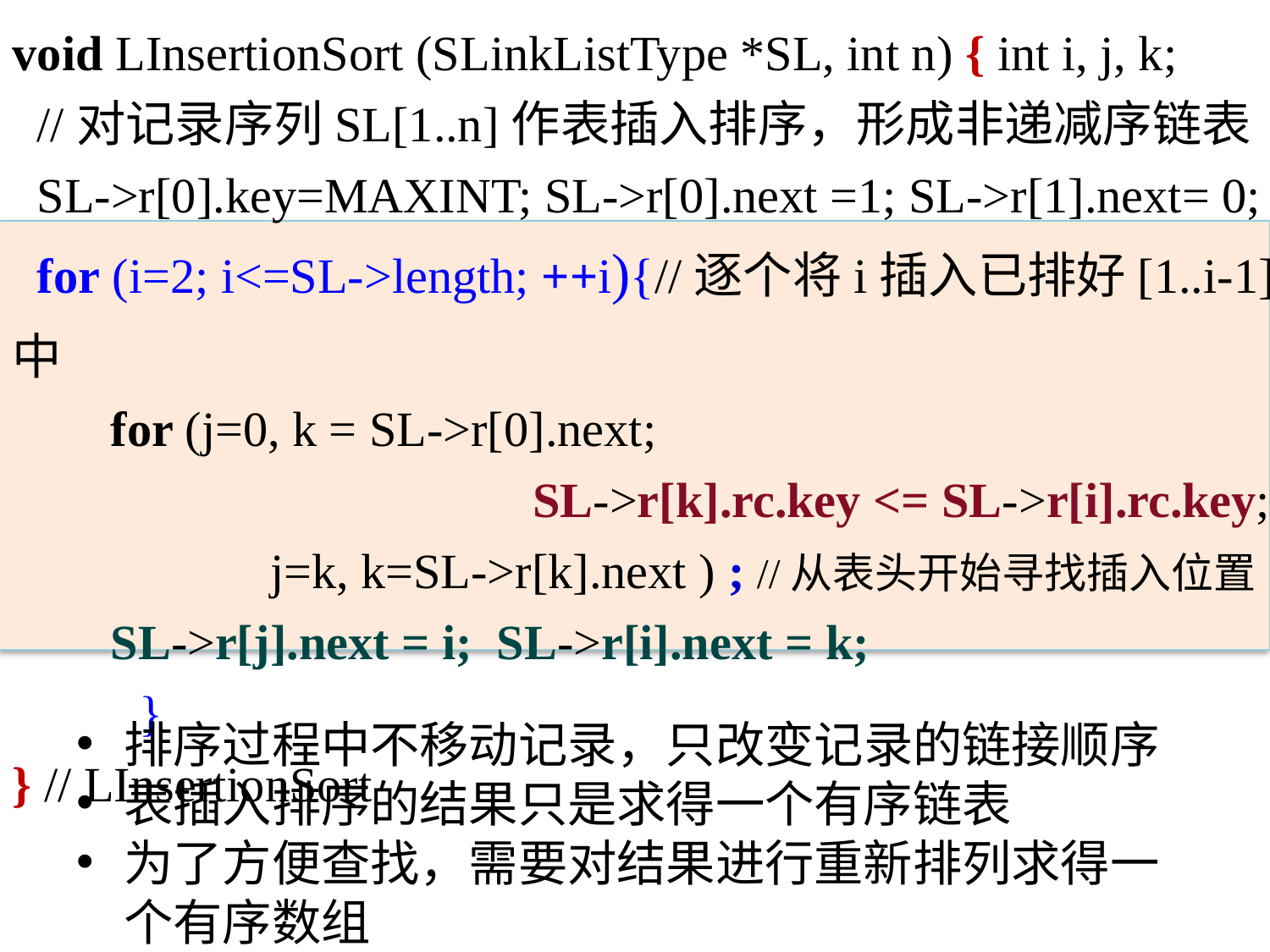

void LInsertionSort (SLinkListType *SL, int n) { int i, j, k;
  //对记录序列SL[1..n]作表插入排序，形成非递减序链表
  SL->r[0].key=MAXINT; SL->r[0].next =1; SL->r[1].next= 0;
  for (i=2; i<=SL->length; ++i){//逐个将i插入已排好[1..i-1]中
        for (j=0, k = SL->r[0].next;
				 SL->r[k].rc.key <= SL->r[i].rc.key;
                     j=k, k=SL->r[k].next ) ; //从表头开始寻找插入位置
        SL->r[j].next = i;  SL->r[i].next = k;
  	}
} // LInsertionSort

排序过程中不移动记录，只改变记录的链接顺序
表插入排序的结果只是求得一个有序链表
为了方便查找，需要对结果进行重新排列求得一个有序数组